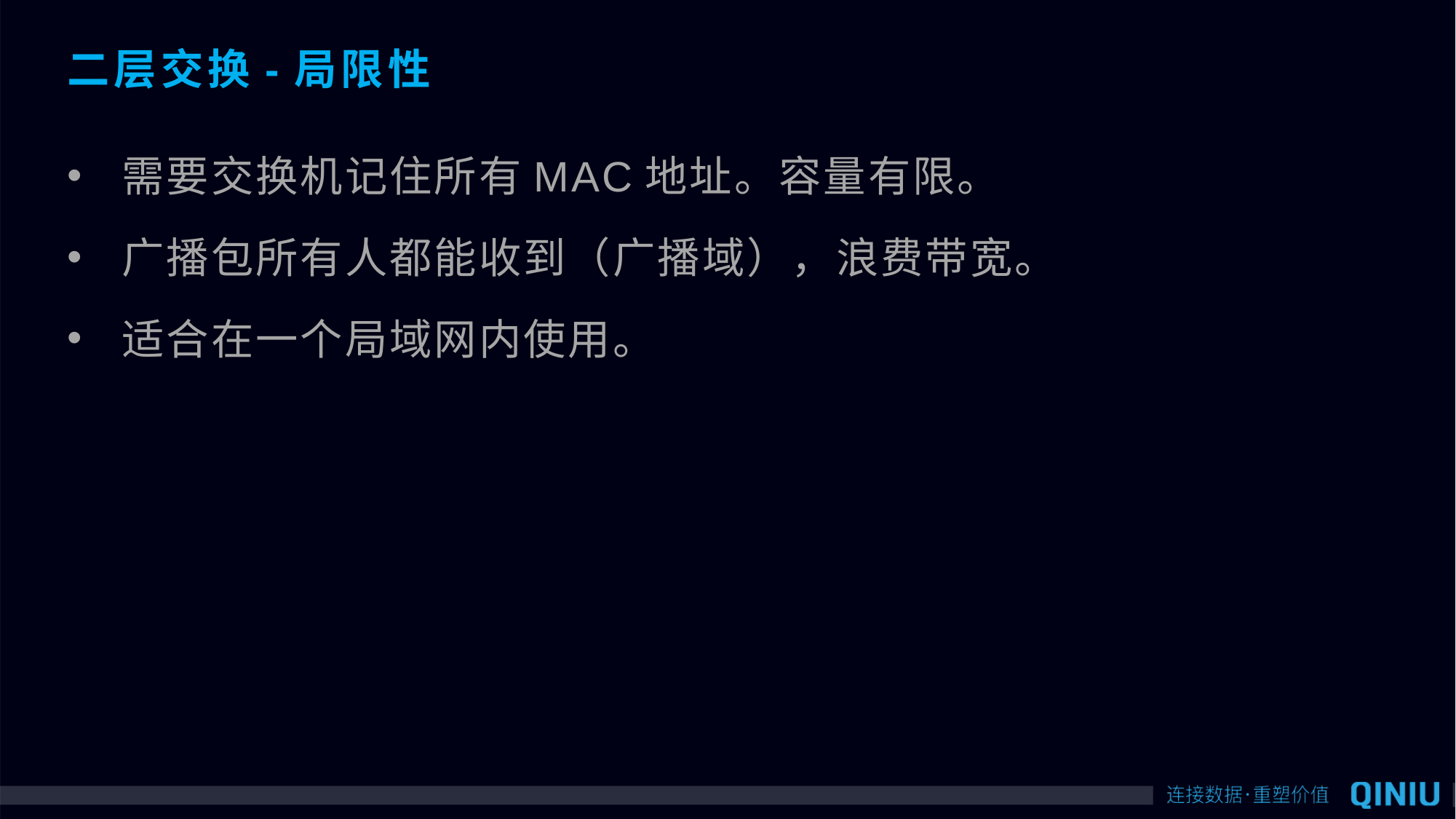

# 二层交换-局限性
需要交换机记住所有MAC地址。容量有限。
广播包所有人都能收到（广播域），浪费带宽。
适合在一个局域网内使用。